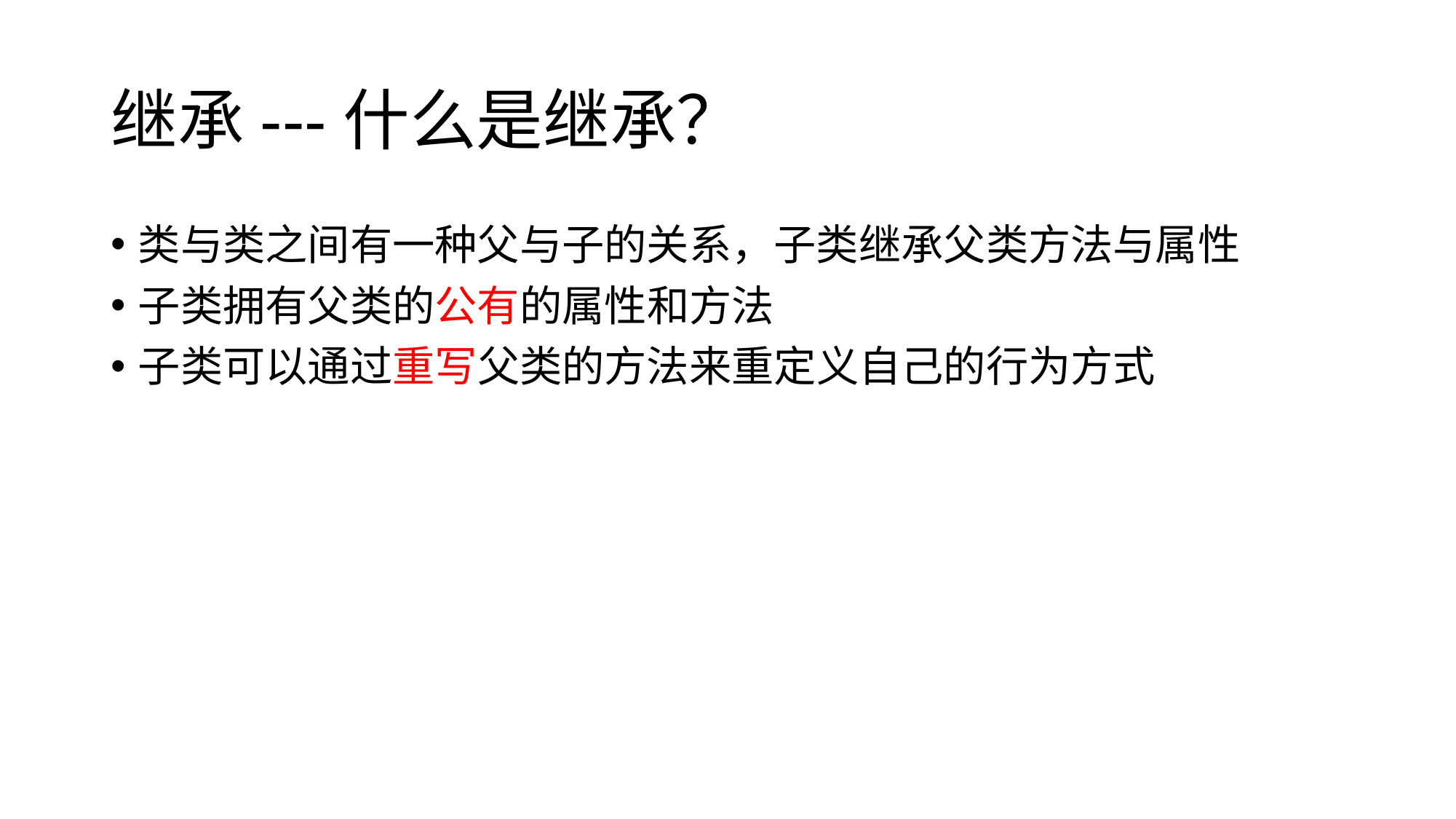

# 继承---什么是继承？
类与类之间有一种父与子的关系，子类继承父类方法与属性
子类拥有父类的公有的属性和方法
子类可以通过重写父类的方法来重定义自己的行为方式